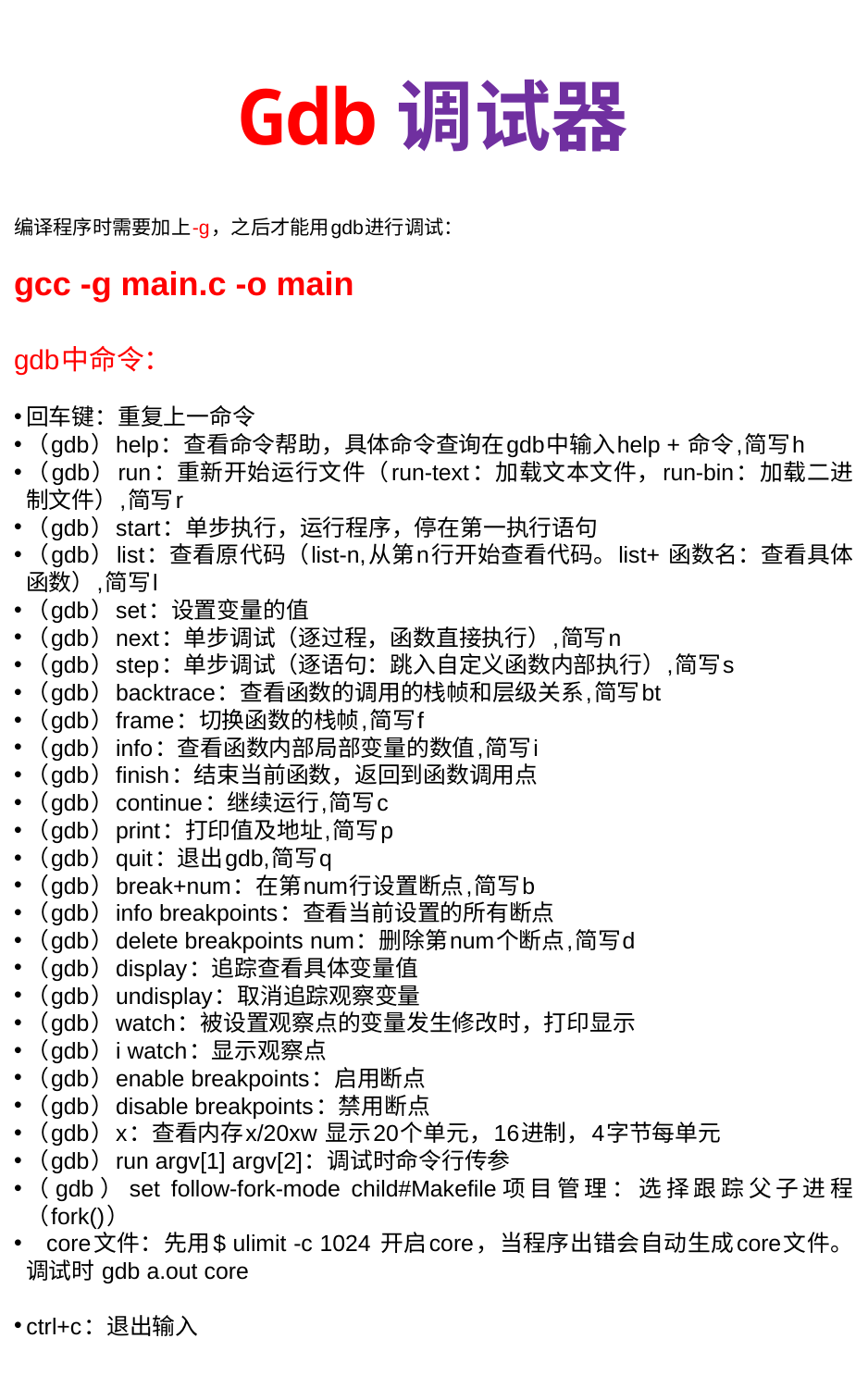

# Gdb调试器
编译程序时需要加上-g，之后才能用gdb进行调试：

gcc -g main.c -o main

gdb中命令：

回车键：重复上一命令
（gdb）help：查看命令帮助，具体命令查询在gdb中输入help + 命令,简写h
（gdb）run：重新开始运行文件（run-text：加载文本文件，run-bin：加载二进制文件）,简写r
（gdb）start：单步执行，运行程序，停在第一执行语句
（gdb）list：查看原代码（list-n,从第n行开始查看代码。list+ 函数名：查看具体函数）,简写l
（gdb）set：设置变量的值
（gdb）next：单步调试（逐过程，函数直接执行）,简写n
（gdb）step：单步调试（逐语句：跳入自定义函数内部执行）,简写s
（gdb）backtrace：查看函数的调用的栈帧和层级关系,简写bt
（gdb）frame：切换函数的栈帧,简写f
（gdb）info：查看函数内部局部变量的数值,简写i
（gdb）finish：结束当前函数，返回到函数调用点
（gdb）continue：继续运行,简写c
（gdb）print：打印值及地址,简写p
（gdb）quit：退出gdb,简写q
（gdb）break+num：在第num行设置断点,简写b
（gdb）info breakpoints：查看当前设置的所有断点
（gdb）delete breakpoints num：删除第num个断点,简写d
（gdb）display：追踪查看具体变量值
（gdb）undisplay：取消追踪观察变量
（gdb）watch：被设置观察点的变量发生修改时，打印显示
（gdb）i watch：显示观察点
（gdb）enable breakpoints：启用断点
（gdb）disable breakpoints：禁用断点
（gdb）x：查看内存x/20xw 显示20个单元，16进制，4字节每单元
（gdb）run argv[1] argv[2]：调试时命令行传参
（gdb）set follow-fork-mode child#Makefile项目管理：选择跟踪父子进程（fork()）
   core文件：先用$ ulimit -c 1024 开启core，当程序出错会自动生成core文件。调试时 gdb a.out core

ctrl+c：退出输入